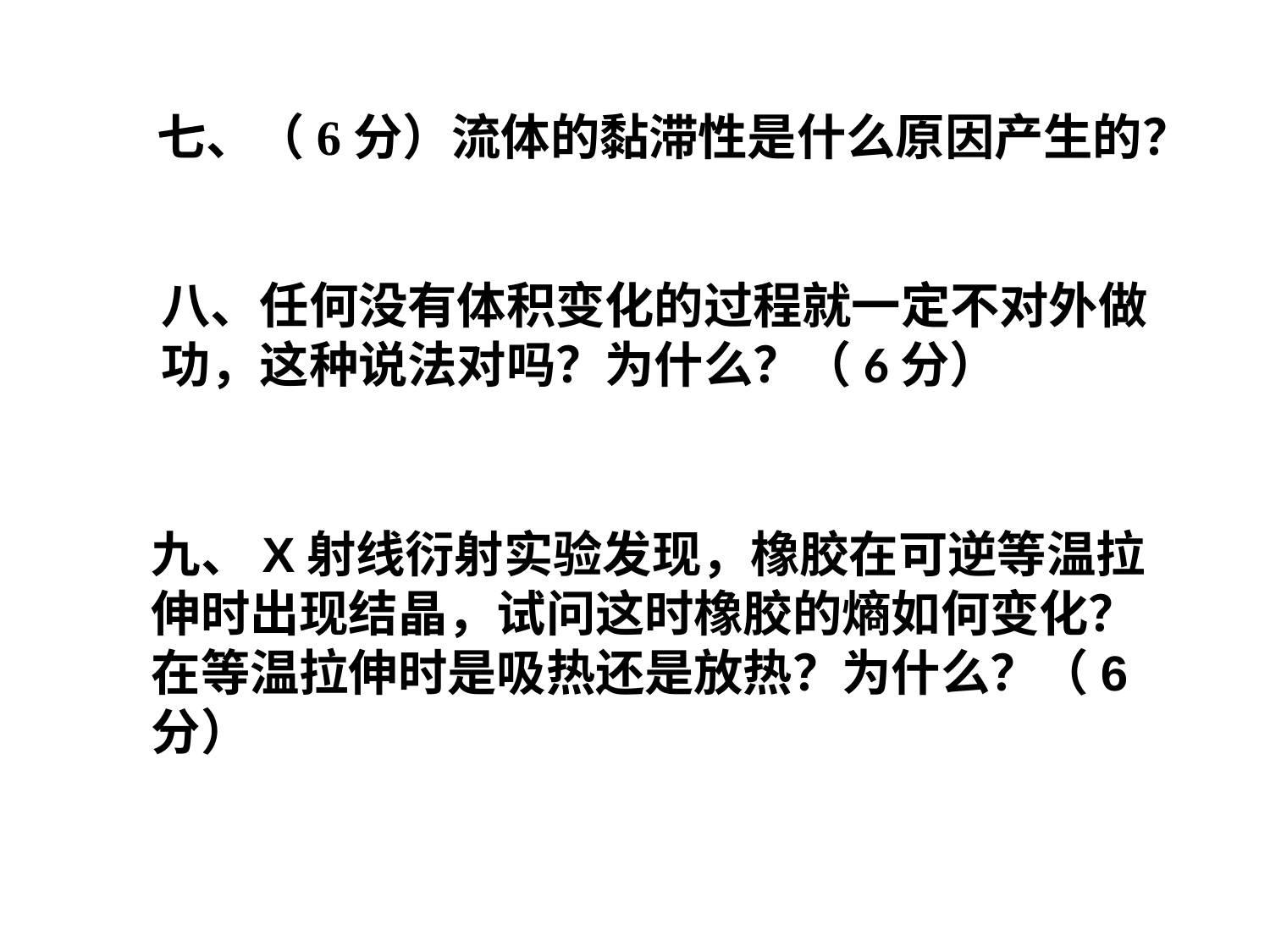

七、（6分）流体的黏滞性是什么原因产生的？
八、任何没有体积变化的过程就一定不对外做功，这种说法对吗？为什么？（6分）
九、X射线衍射实验发现，橡胶在可逆等温拉伸时出现结晶，试问这时橡胶的熵如何变化？在等温拉伸时是吸热还是放热？为什么？（6分）